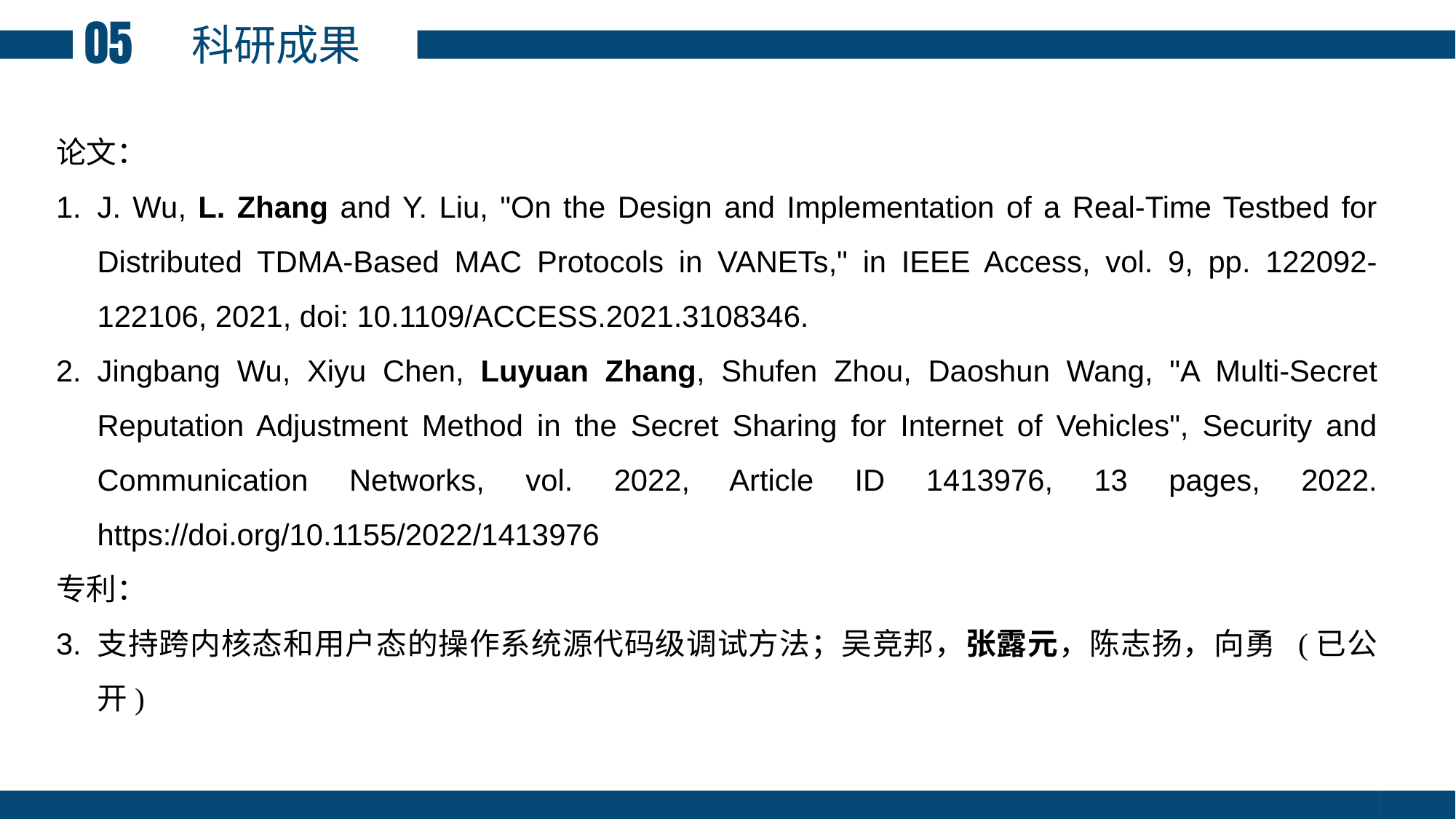

05
科研成果

论文：
J. Wu, L. Zhang and Y. Liu, "On the Design and Implementation of a Real-Time Testbed for Distributed TDMA-Based MAC Protocols in VANETs," in IEEE Access, vol. 9, pp. 122092-122106, 2021, doi: 10.1109/ACCESS.2021.3108346.
Jingbang Wu, Xiyu Chen, Luyuan Zhang, Shufen Zhou, Daoshun Wang, "A Multi-Secret Reputation Adjustment Method in the Secret Sharing for Internet of Vehicles", Security and Communication Networks, vol. 2022, Article ID 1413976, 13 pages, 2022. https://doi.org/10.1155/2022/1413976
专利：
支持跨内核态和用户态的操作系统源代码级调试方法；吴竞邦，张露元，陈志扬，向勇  (已公开)
19
LOGO